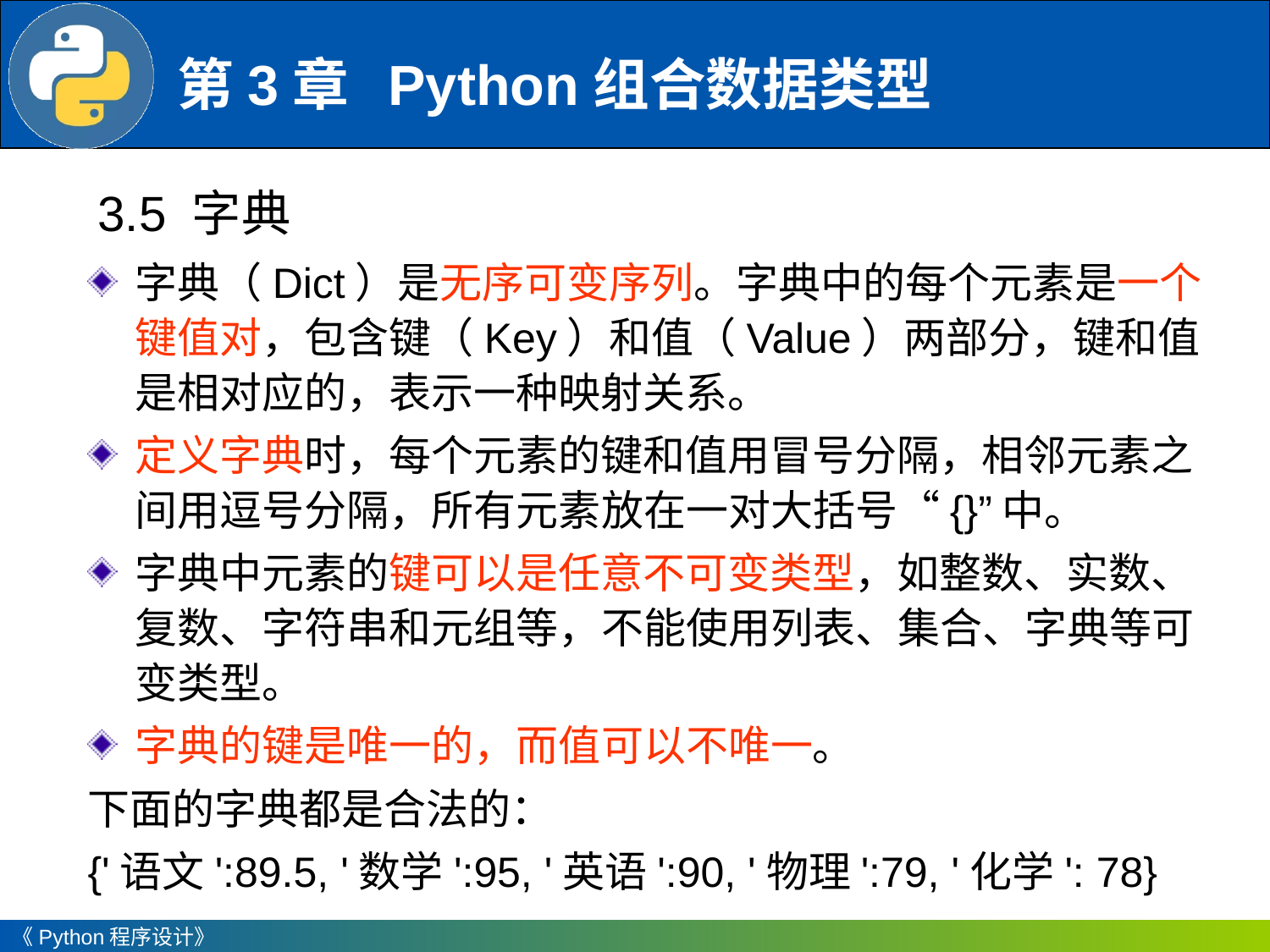

3.5 字典
字典（Dict）是无序可变序列。字典中的每个元素是一个键值对，包含键（Key）和值（Value）两部分，键和值是相对应的，表示一种映射关系。
定义字典时，每个元素的键和值用冒号分隔，相邻元素之间用逗号分隔，所有元素放在一对大括号“{}”中。
字典中元素的键可以是任意不可变类型，如整数、实数、复数、字符串和元组等，不能使用列表、集合、字典等可变类型。
字典的键是唯一的，而值可以不唯一。
下面的字典都是合法的：
{'语文':89.5, '数学':95, '英语':90, '物理':79, '化学': 78}